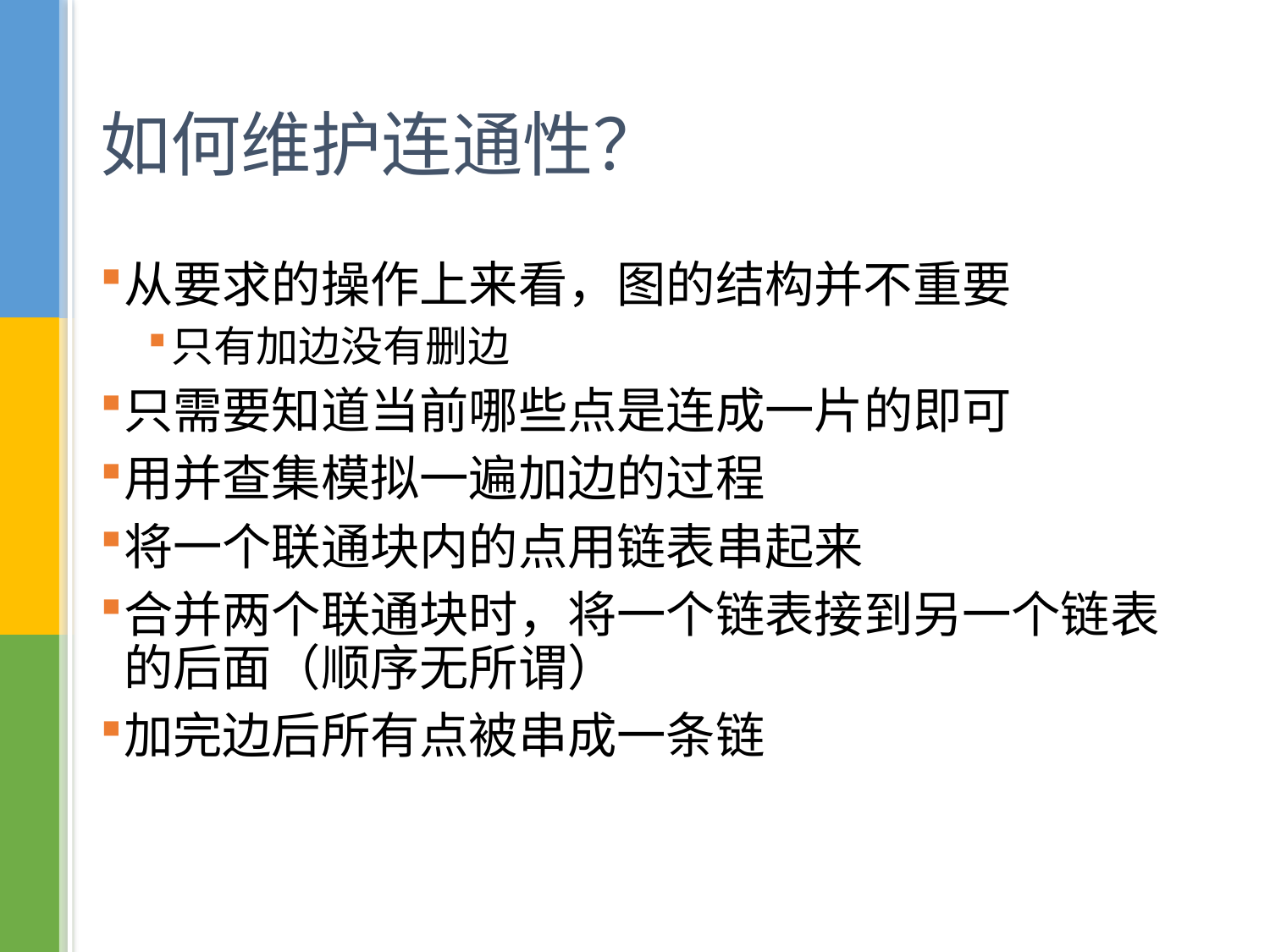

# 如何维护连通性？
从要求的操作上来看，图的结构并不重要
只有加边没有删边
只需要知道当前哪些点是连成一片的即可
用并查集模拟一遍加边的过程
将一个联通块内的点用链表串起来
合并两个联通块时，将一个链表接到另一个链表的后面（顺序无所谓）
加完边后所有点被串成一条链